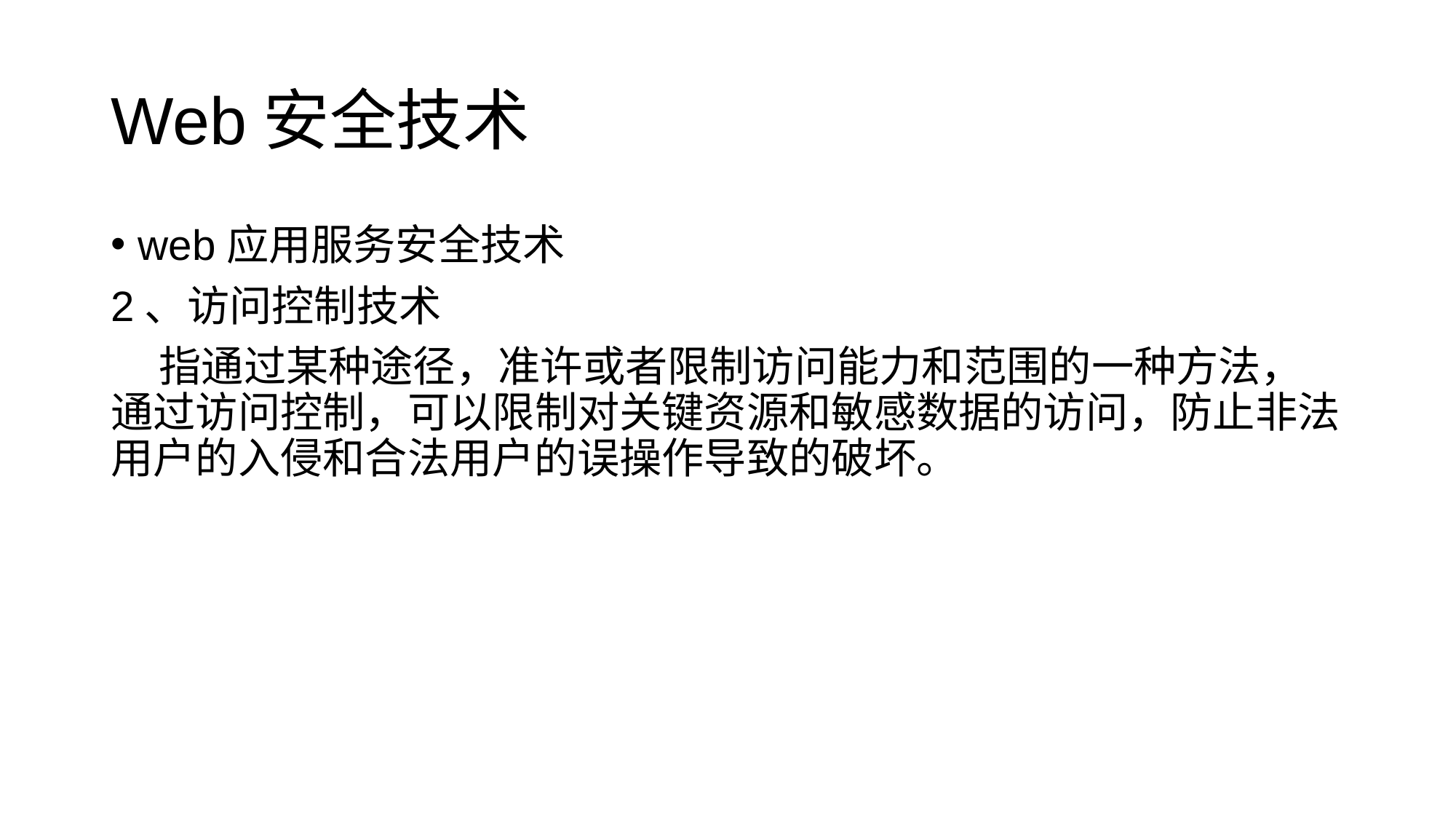

# Web安全技术
web应用服务安全技术
2、访问控制技术
    指通过某种途径，准许或者限制访问能力和范围的一种方法，通过访问控制，可以限制对关键资源和敏感数据的访问，防止非法用户的入侵和合法用户的误操作导致的破坏。